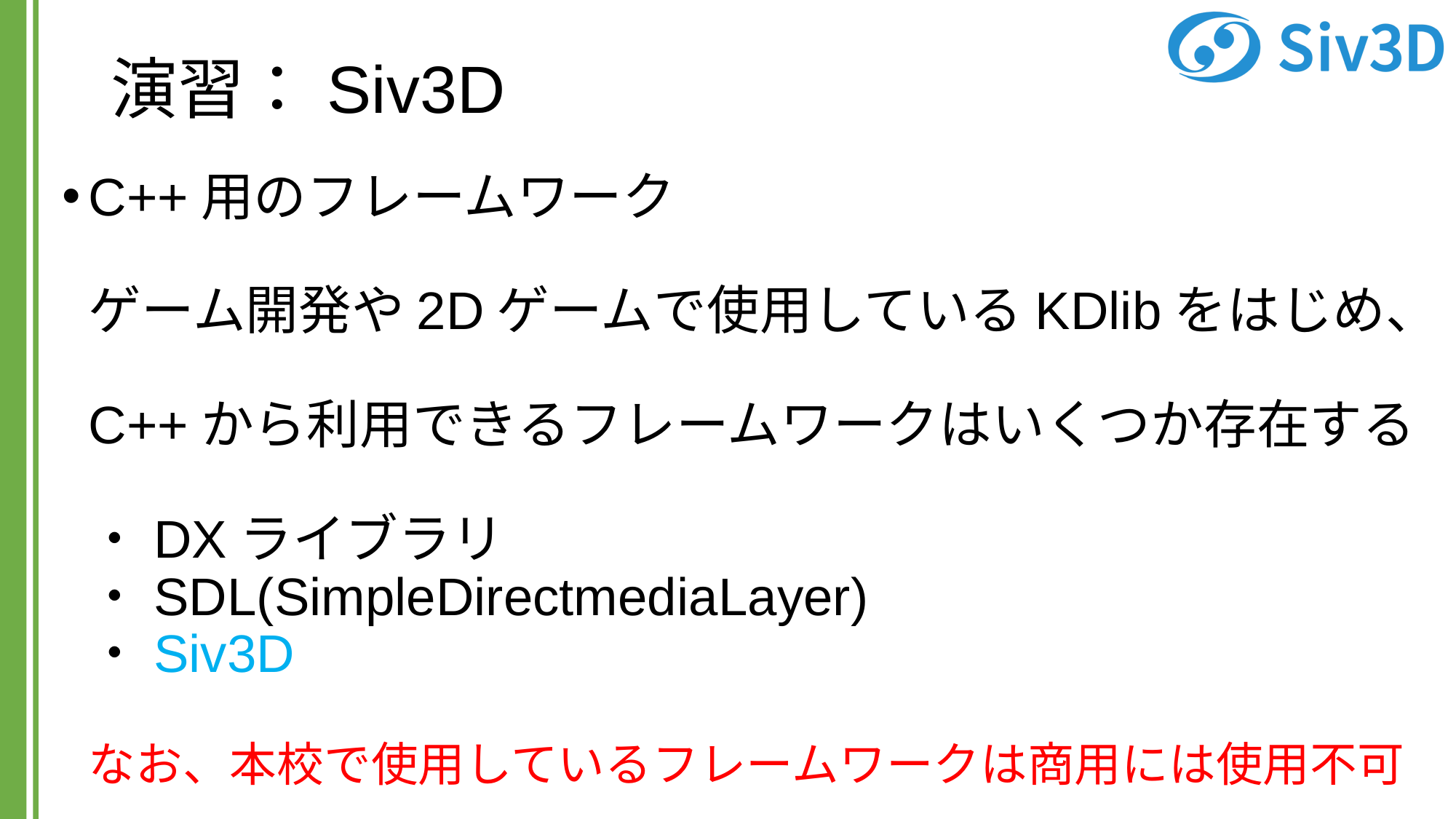

# 演習：Siv3D
C++用のフレームワーク
ゲーム開発や2Dゲームで使用しているKDlibをはじめ、
C++から利用できるフレームワークはいくつか存在する
・DXライブラリ
・SDL(SimpleDirectmediaLayer)
・Siv3D
なお、本校で使用しているフレームワークは商用には使用不可